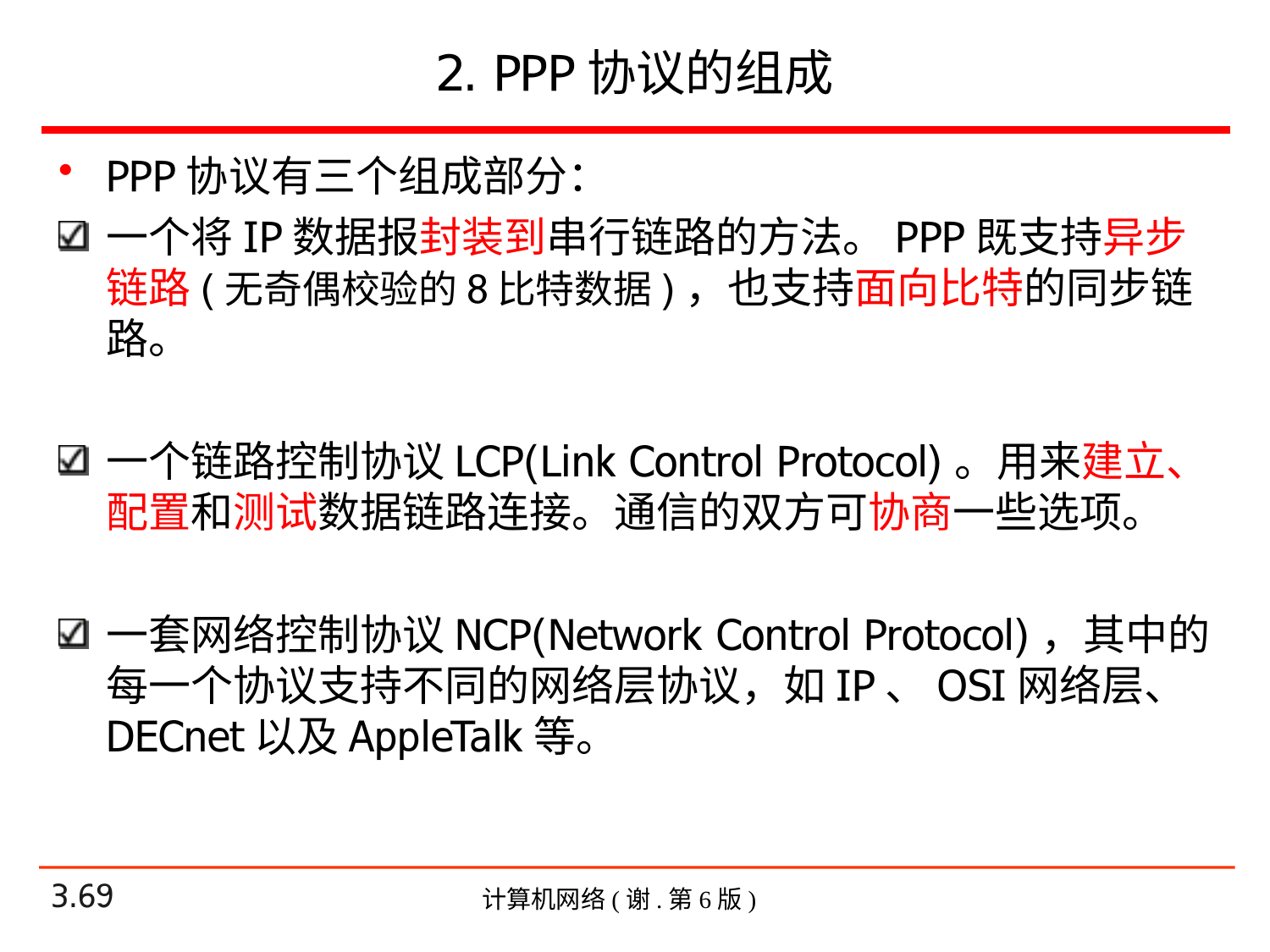

# 2. PPP协议的组成
PPP协议有三个组成部分：
一个将IP数据报封装到串行链路的方法。PPP既支持异步链路(无奇偶校验的8比特数据)，也支持面向比特的同步链路。

一个链路控制协议LCP(Link Control Protocol)。用来建立、配置和测试数据链路连接。通信的双方可协商一些选项。

一套网络控制协议NCP(Network Control Protocol)，其中的每一个协议支持不同的网络层协议，如IP、OSI网络层、DECnet以及AppleTalk等。